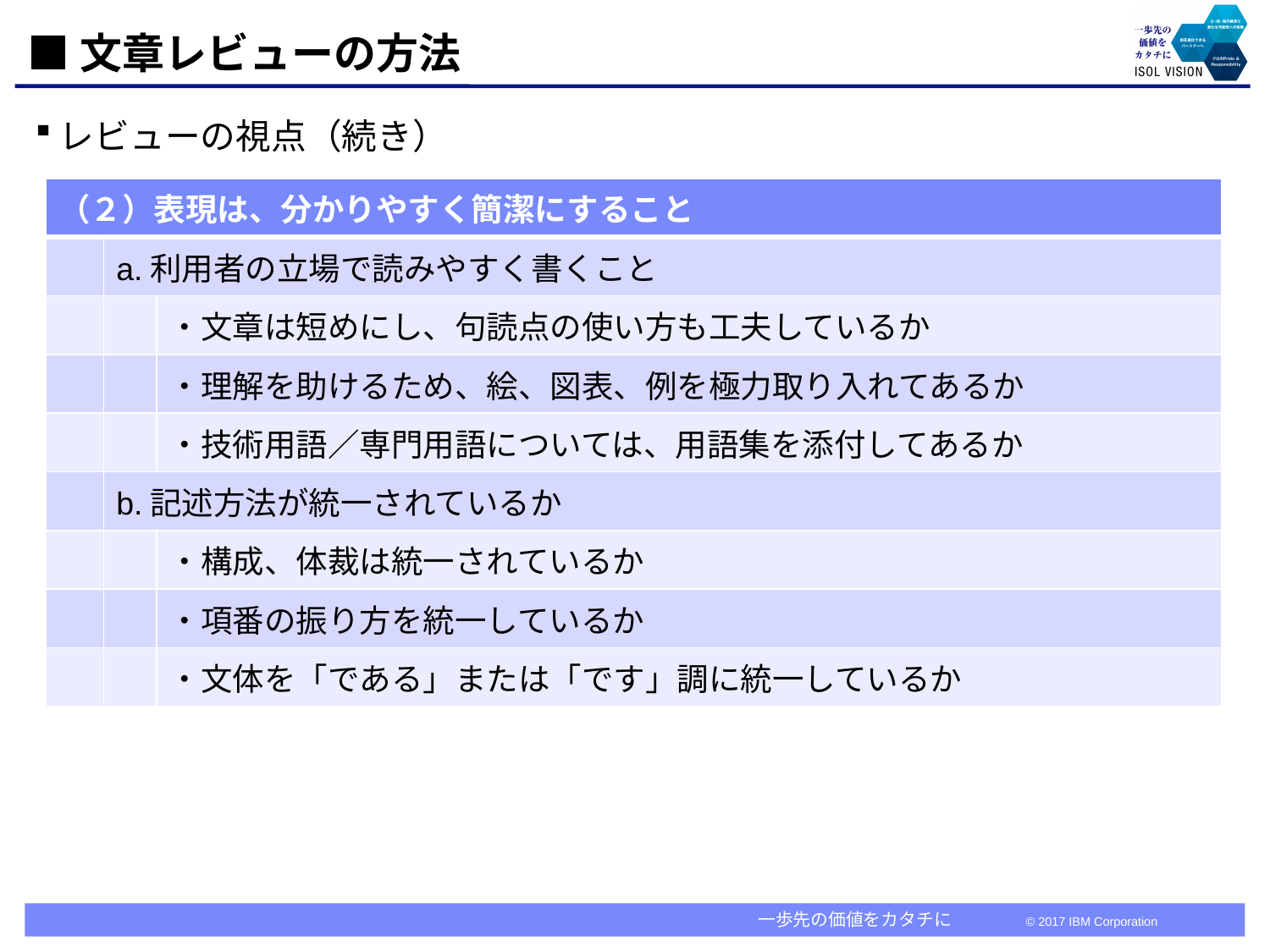

# ■文章レビューの方法
レビューの視点（続き）

| （２）表現は、分かりやすく簡潔にすること |  |  |
| --- | --- | --- |
|  | a.利用者の立場で読みやすく書くこと |  |
|  |  | ・文章は短めにし、句読点の使い方も工夫しているか |
|  |  | ・理解を助けるため、絵、図表、例を極力取り入れてあるか |
|  |  | ・技術用語／専門用語については、用語集を添付してあるか |
|  | b.記述方法が統一されているか |  |
|  |  | ・構成、体裁は統一されているか |
|  |  | ・項番の振り方を統一しているか |
|  |  | ・文体を「である」または「です」調に統一しているか |